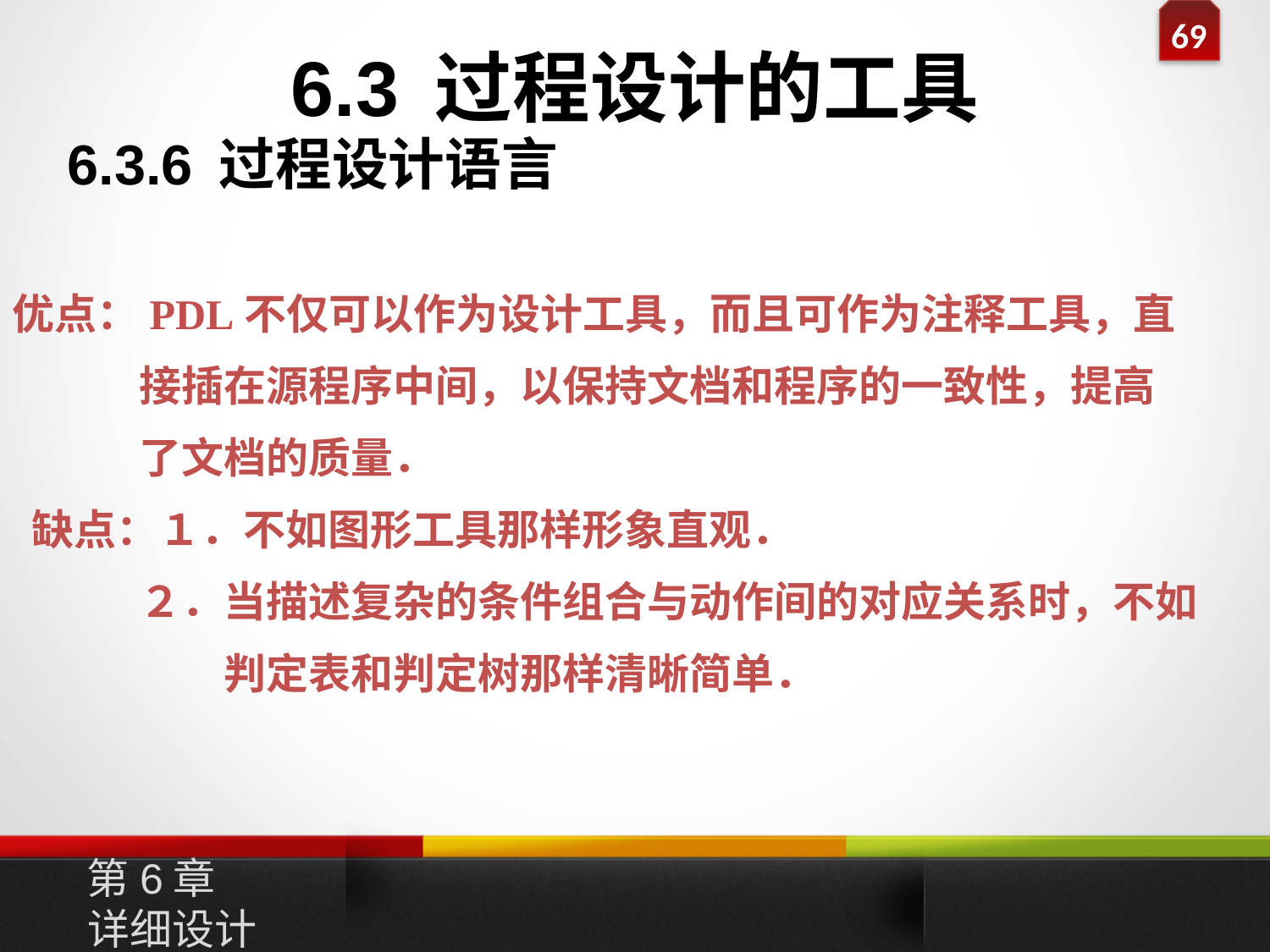

6.3 过程设计的工具
6.3.6 过程设计语言

优点：PDL不仅可以作为设计工具，而且可作为注释工具，直
　　　接插在源程序中间，以保持文档和程序的一致性，提高
　　　了文档的质量．
 缺点：１．不如图形工具那样形象直观．
	２．当描述复杂的条件组合与动作间的对应关系时，不如
　　　　　判定表和判定树那样清晰简单．
第6章
详细设计